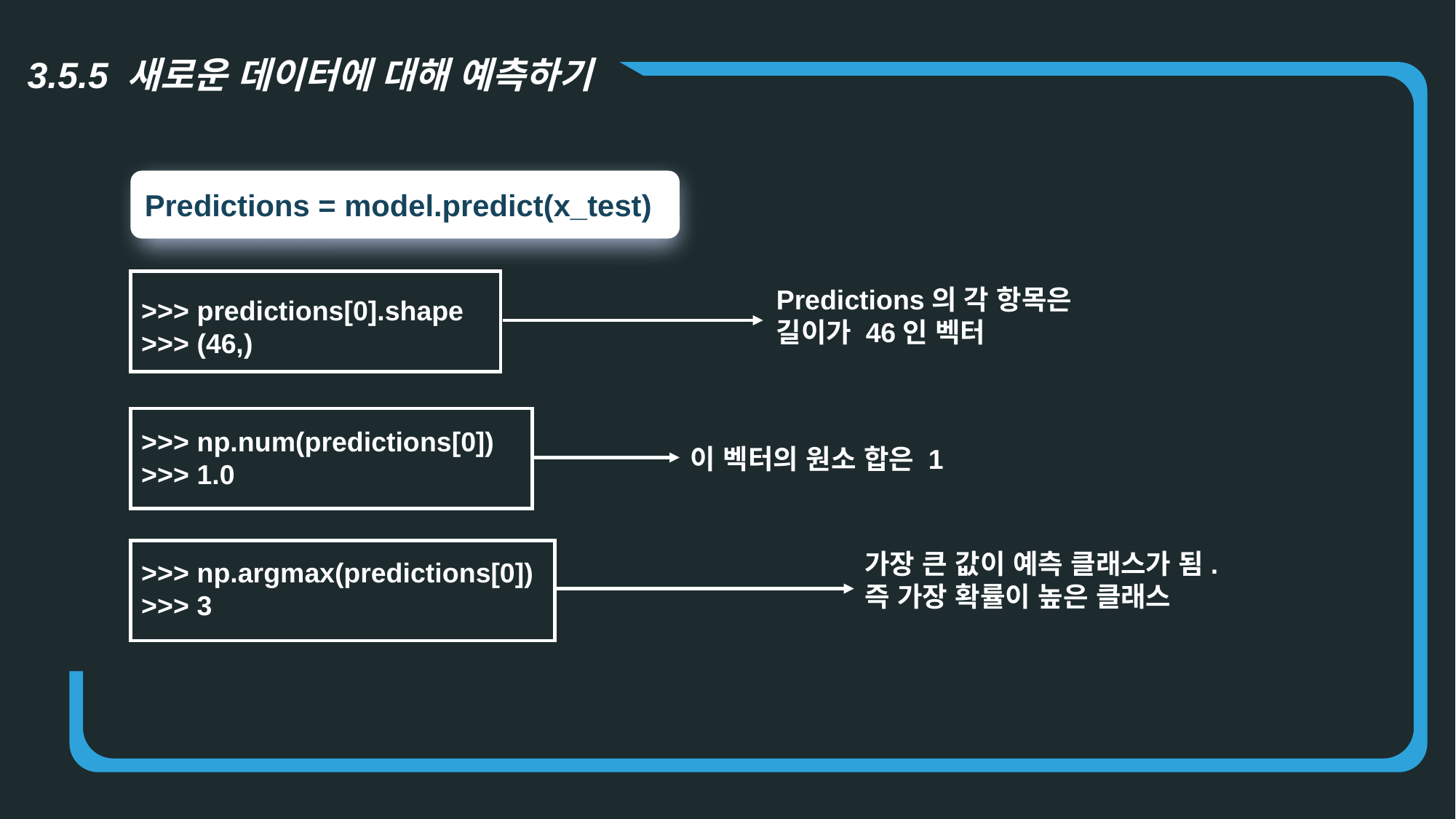

3.5.5 새로운 데이터에 대해 예측하기

Predictions = model.predict(x_test)

>>> predictions[0].shape
>>> (46,)

>>> np.num(predictions[0])
>>> 1.0

>>> np.argmax(predictions[0])
>>> 3

Predictions의 각 항목은 길이가 46인 벡터

이 벡터의 원소 합은 1

가장 큰 값이 예측 클래스가 됨. 즉 가장 확률이 높은 클래스